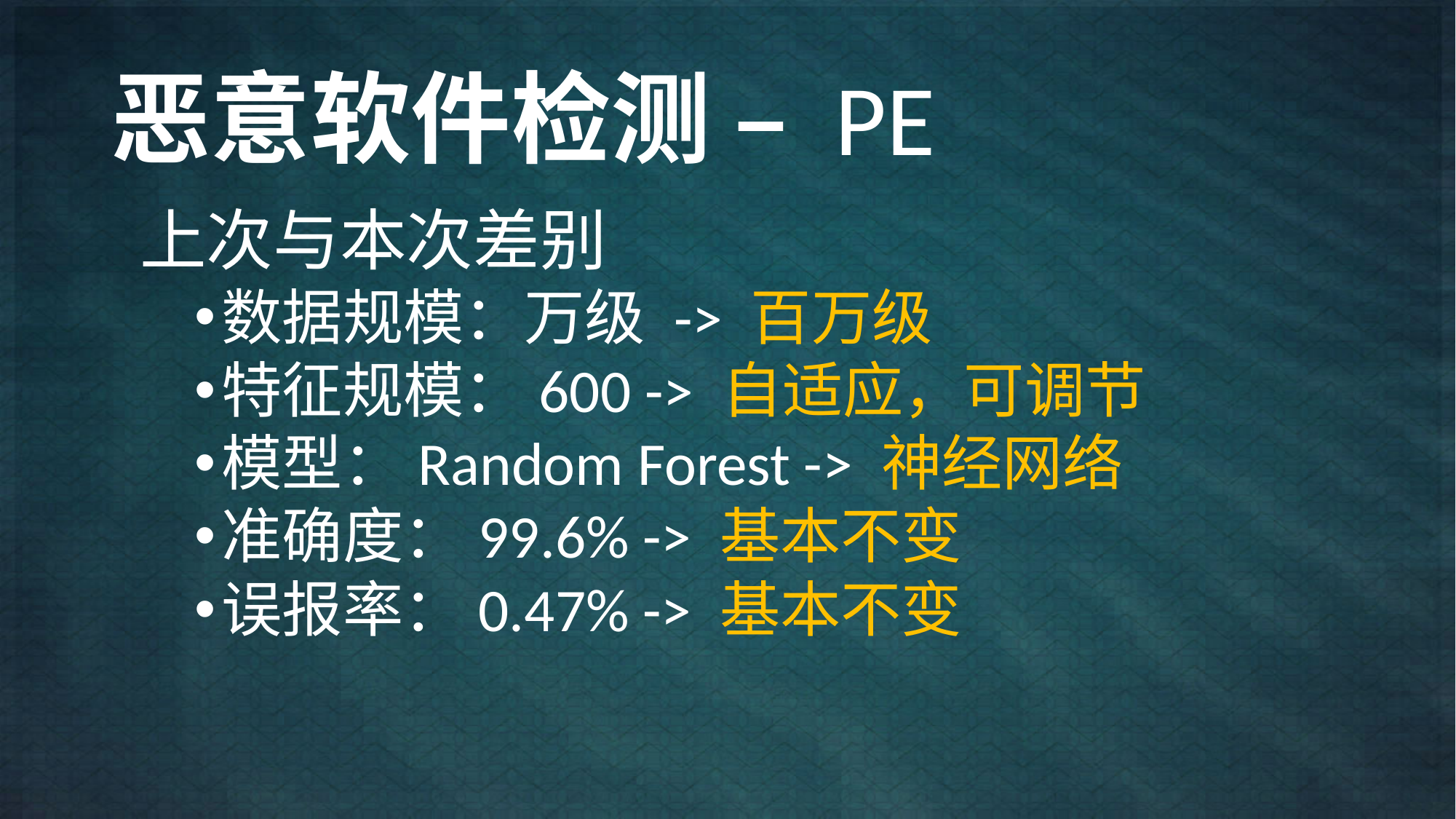

# 恶意软件检测 – PE
上次与本次差别
数据规模：万级 -> 百万级
特征规模：600 -> 自适应，可调节
模型：Random Forest -> 神经网络
准确度：99.6% -> 基本不变
误报率：0.47% -> 基本不变